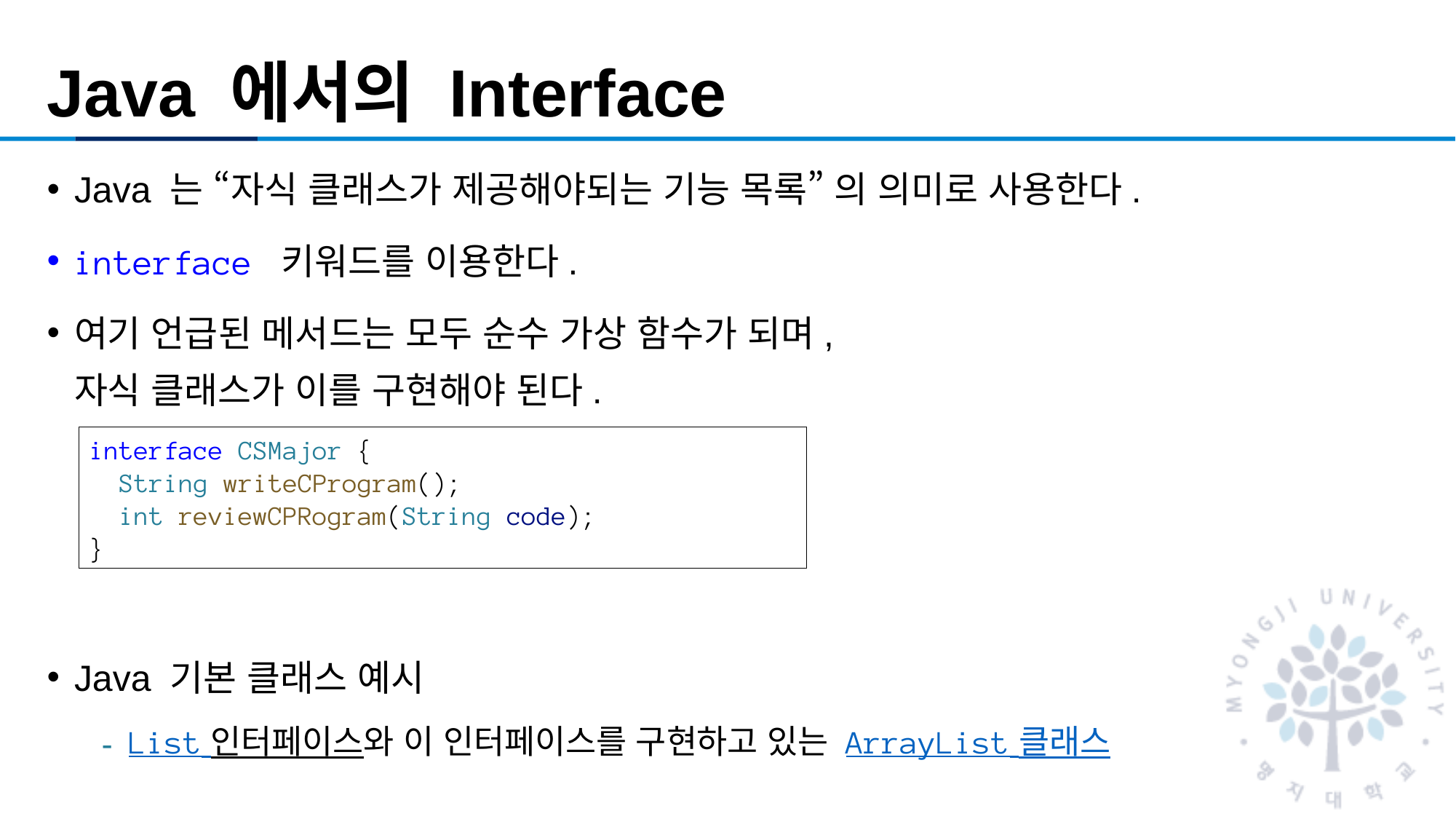

# Java 에서의 Interface
Java 는 “자식 클래스가 제공해야되는 기능 목록” 의 의미로 사용한다.
interface 키워드를 이용한다.
여기 언급된 메서드는 모두 순수 가상 함수가 되며,
자식 클래스가 이를 구현해야 된다.

Java 기본 클래스 예시
List 인터페이스와 이 인터페이스를 구현하고 있는 ArrayList 클래스
interface CSMajor {
  String writeCProgram();
  int reviewCPRogram(String code);
}